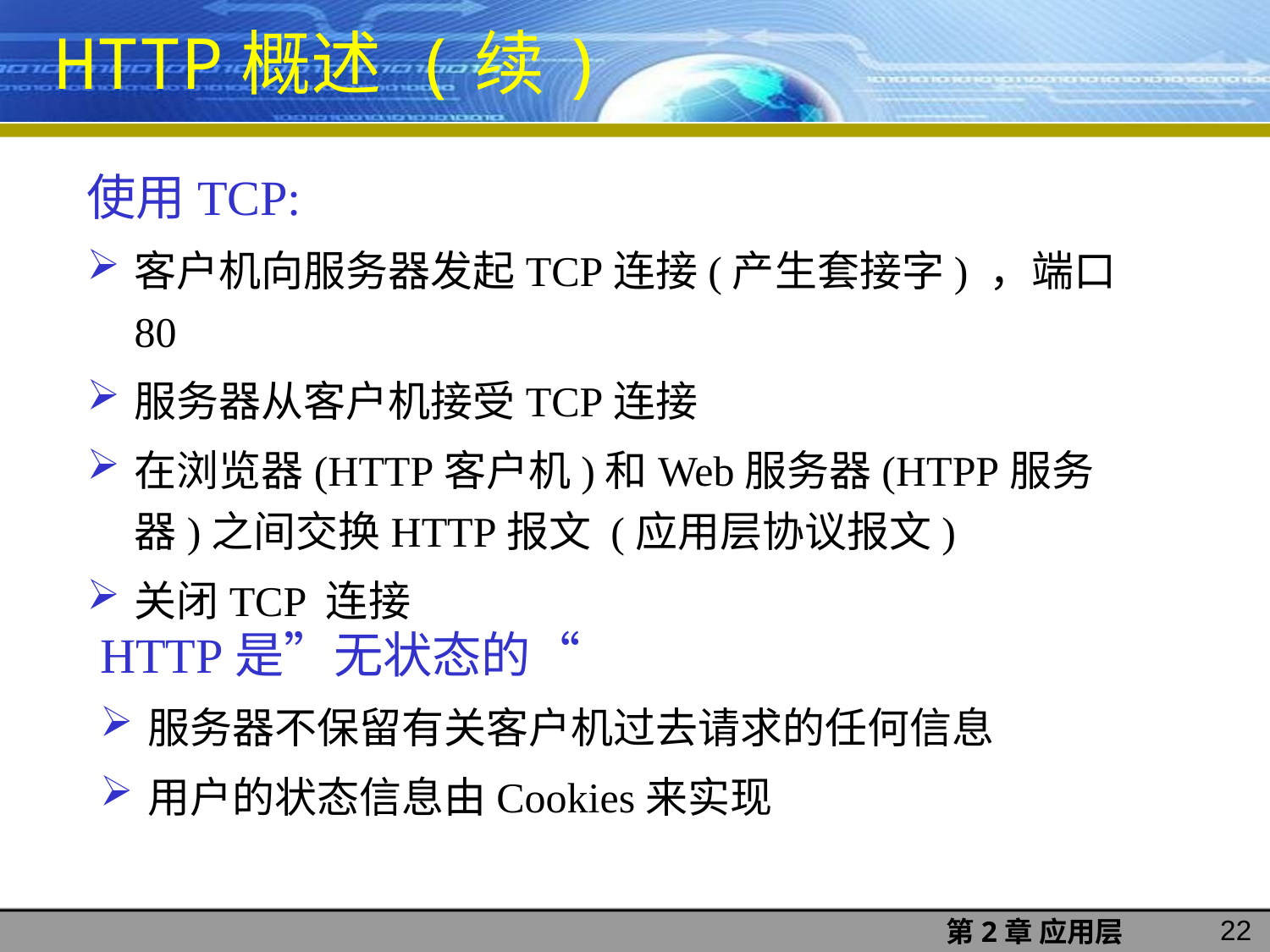

HTTP概述 (续)
使用TCP:
客户机向服务器发起TCP连接(产生套接字) ，端口80
服务器从客户机接受TCP连接
在浏览器(HTTP客户机)和Web服务器(HTPP服务器)之间交换HTTP报文 (应用层协议报文)
关闭TCP 连接
HTTP是”无状态的“
服务器不保留有关客户机过去请求的任何信息
用户的状态信息由Cookies来实现
22